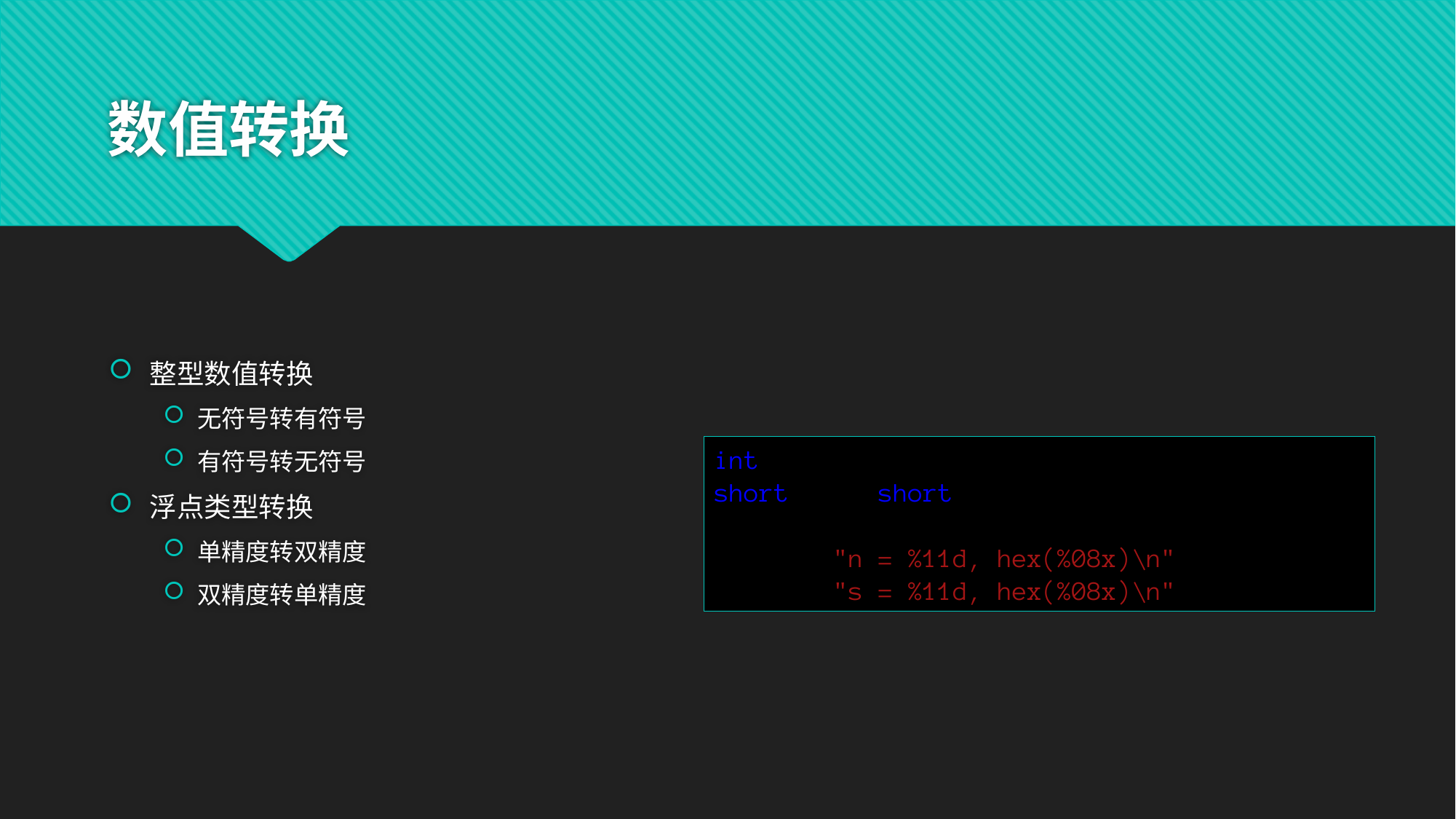

# 数值转换
整型数值转换
无符号转有符号
有符号转无符号
浮点类型转换
单精度转双精度
双精度转单精度
int n = 65535;
short s = (short)n;

printf( "n = %11d, hex(%08x)\n", n, n );
printf( "s = %11d, hex(%08x)\n", s, s );